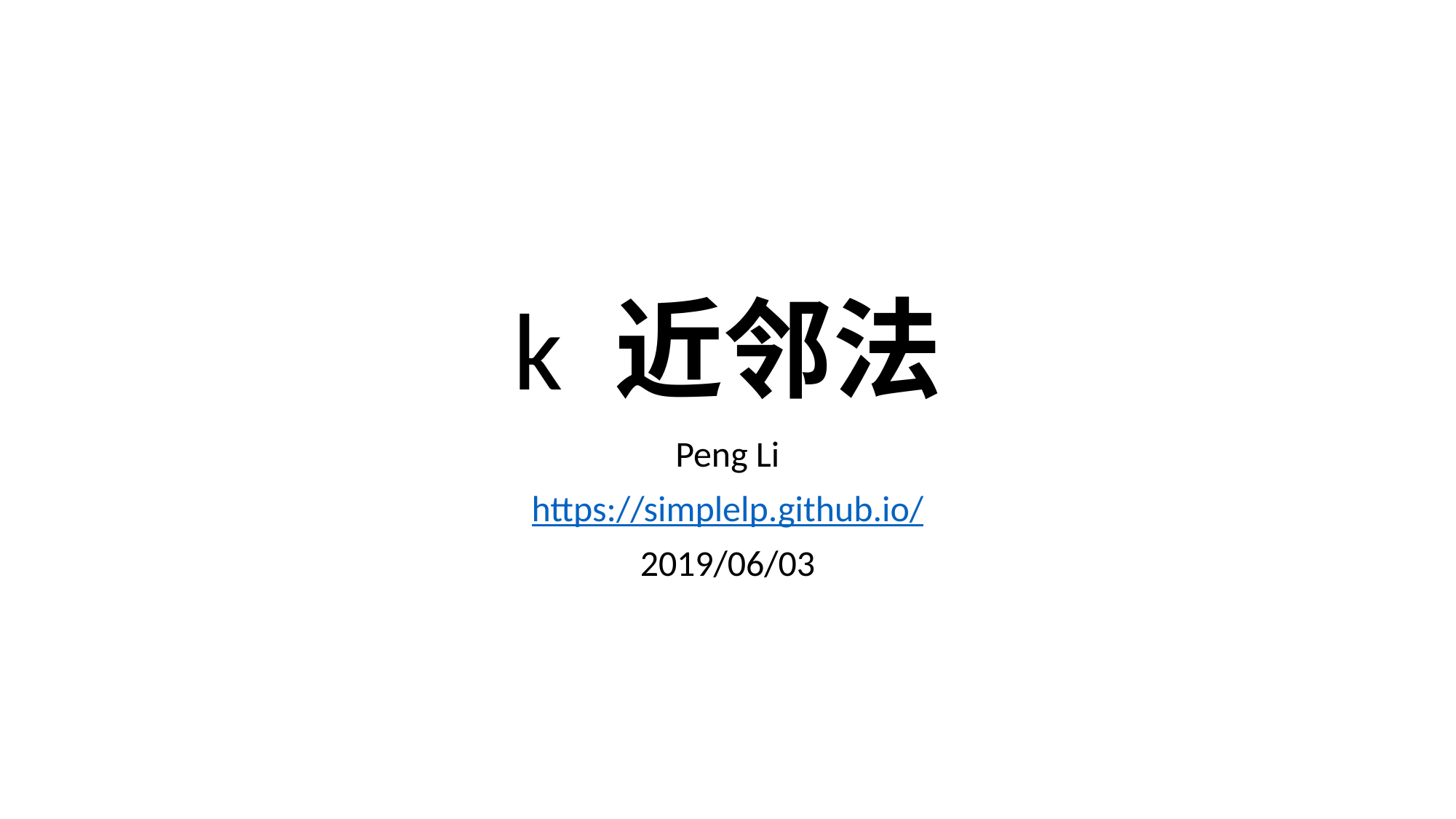

# k 近邻法
Peng Li
https://simplelp.github.io/
2019/06/03